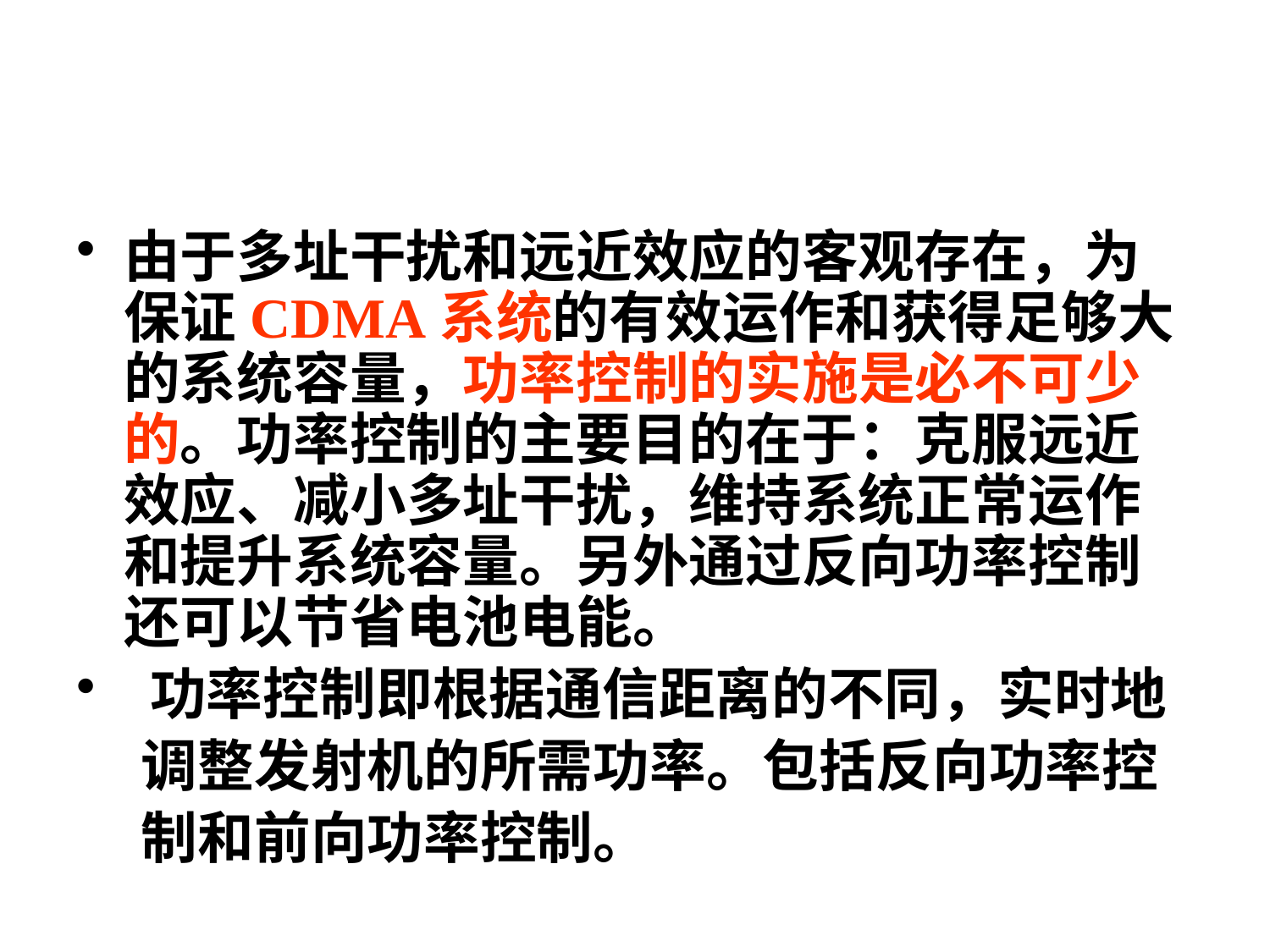

#
由于多址干扰和远近效应的客观存在，为保证CDMA系统的有效运作和获得足够大的系统容量，功率控制的实施是必不可少的。功率控制的主要目的在于：克服远近效应、减小多址干扰，维持系统正常运作和提升系统容量。另外通过反向功率控制还可以节省电池电能。
 功率控制即根据通信距离的不同，实时地
    调整发射机的所需功率。包括反向功率控
    制和前向功率控制。